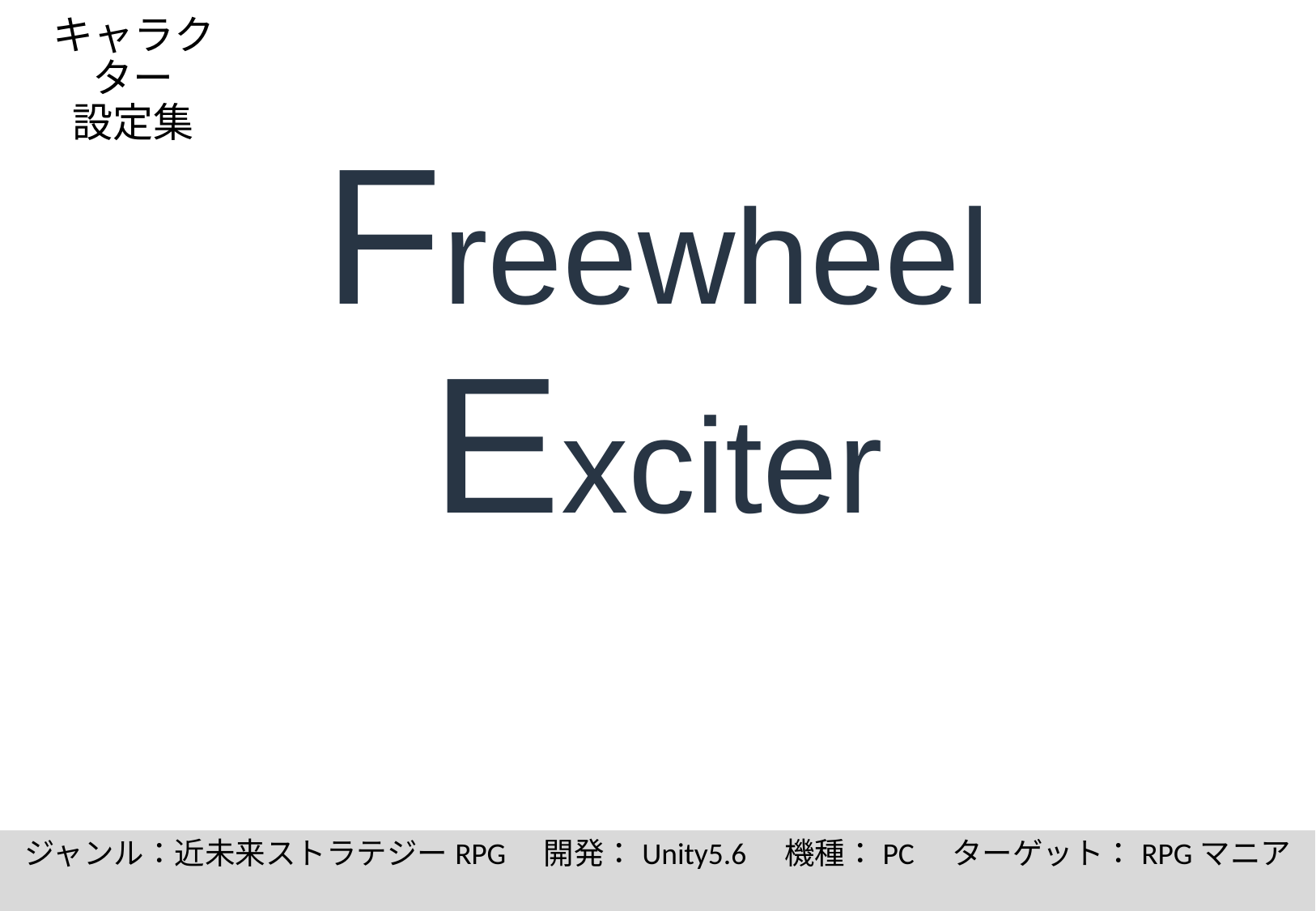

キャラクター
設定集
Freewheel Exciter
ジャンル：近未来ストラテジーRPG　開発：Unity5.6　機種：PC　ターゲット：RPGマニア